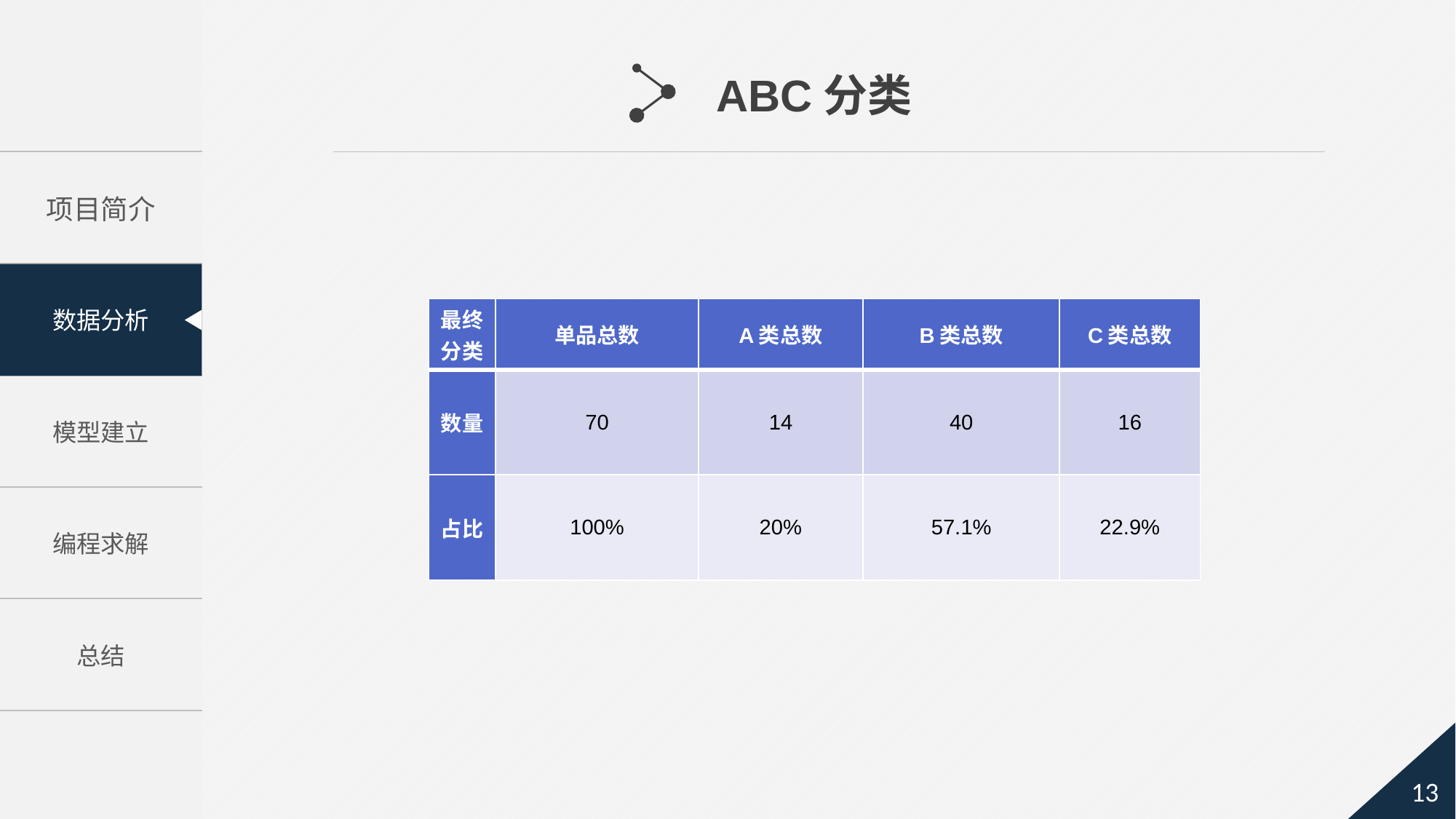

ABC分类
| 最终分类 | 单品总数 | A类总数 | B类总数 | C类总数 |
| --- | --- | --- | --- | --- |
| 数量 | 70 | 14 | 40 | 16 |
| 占比 | 100% | 20% | 57.1% | 22.9% |